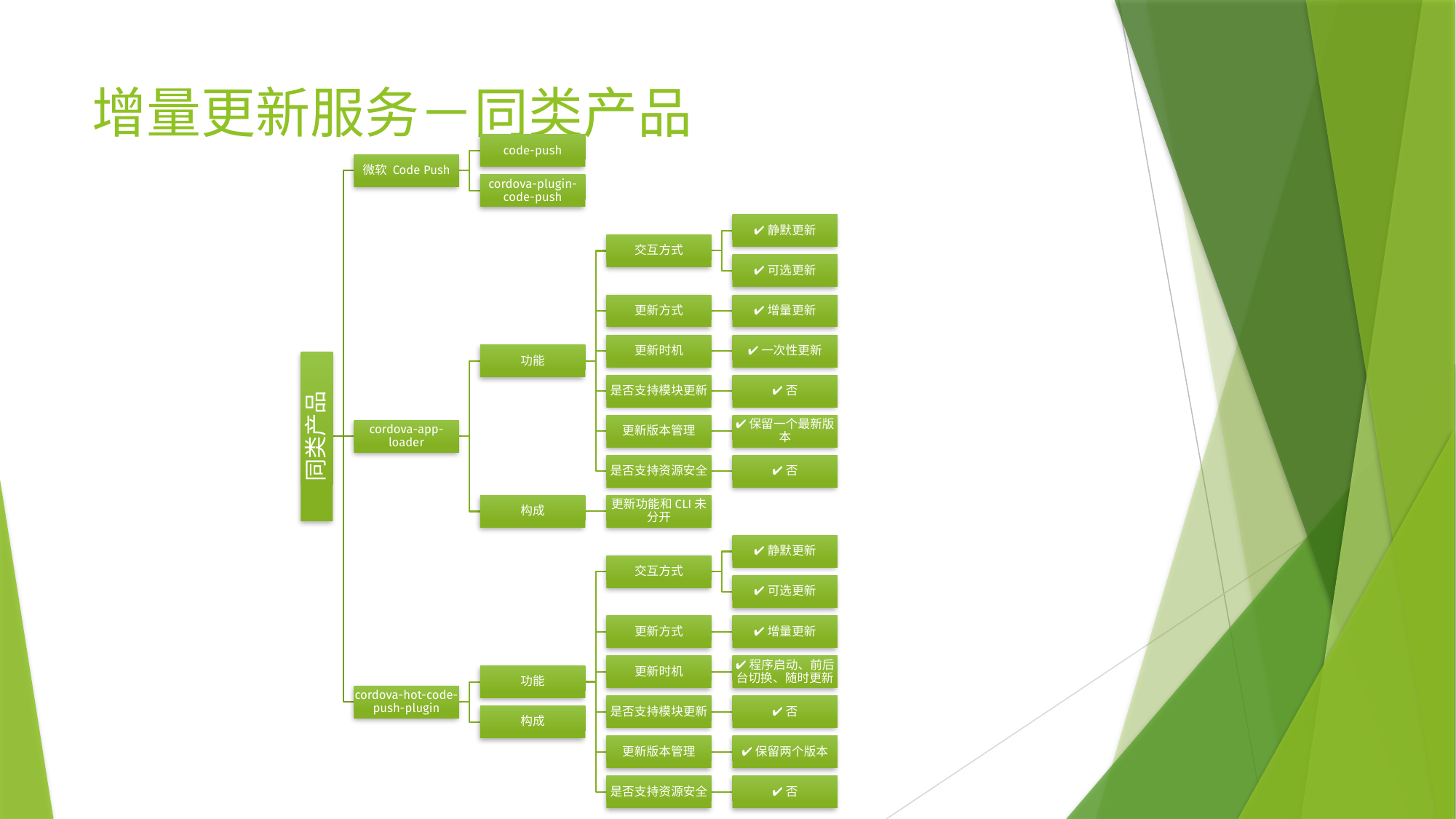

# 增量更新服务－同类产品

同类产品
微软 Code Push
code-push
cordova-plugin-code-push
cordova-app-loader
功能
交互方式
✔静默更新
✔可选更新
更新方式
✔增量更新
更新时机
✔一次性更新
是否支持模块更新
✔否
更新版本管理
✔保留一个最新版本
是否支持资源安全
✔否
构成
更新功能和CLI未分开
cordova-hot-code-push-plugin
功能
交互方式
✔静默更新
✔可选更新
更新方式
✔增量更新
更新时机
✔程序启动、前后台切换、随时更新
是否支持模块更新
✔否
更新版本管理
✔保留两个版本
是否支持资源安全
✔否
构成